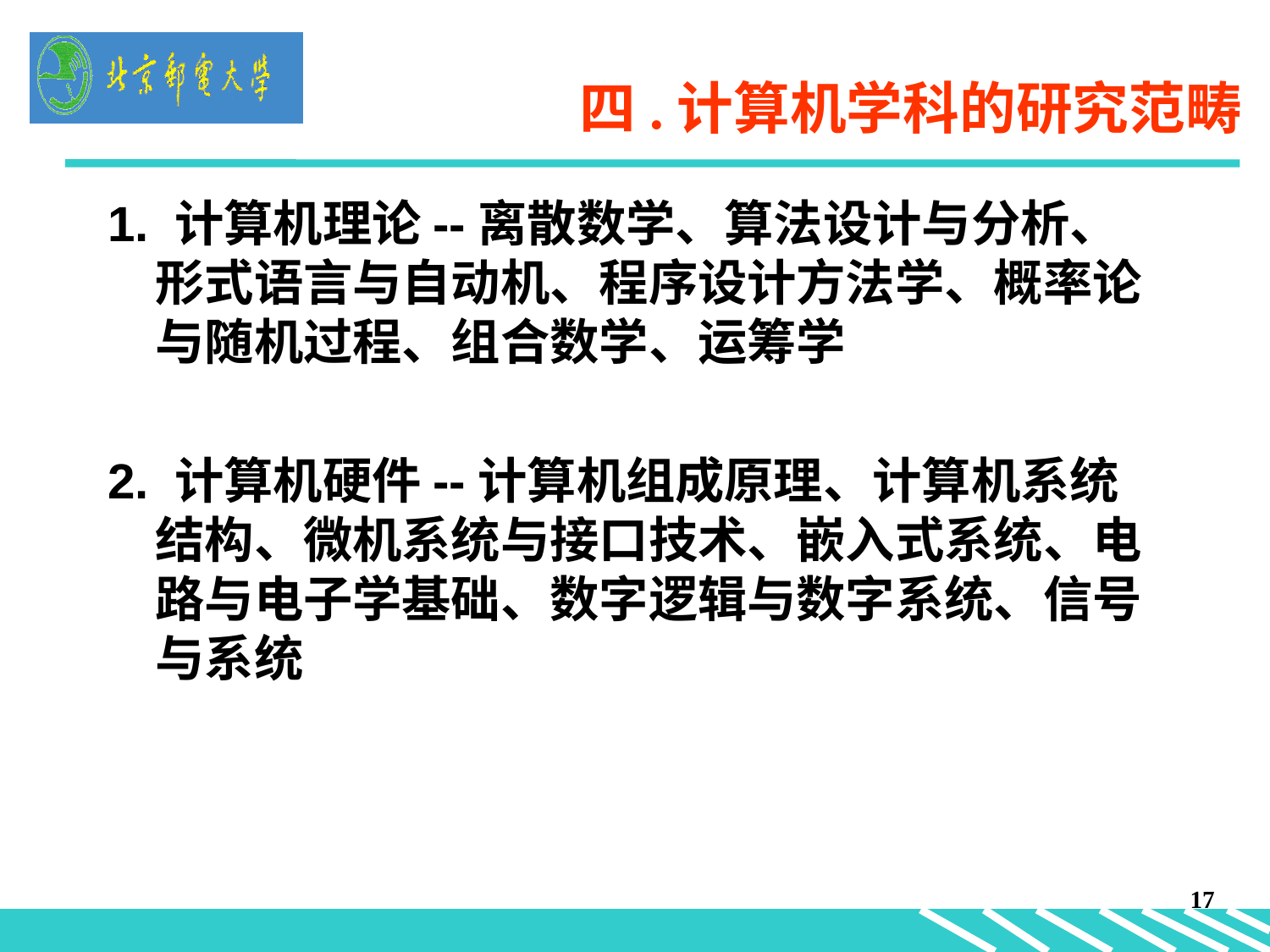

四.计算机学科的研究范畴
1. 计算机理论--离散数学、算法设计与分析、形式语言与自动机、程序设计方法学、概率论与随机过程、组合数学、运筹学

2. 计算机硬件--计算机组成原理、计算机系统结构、微机系统与接口技术、嵌入式系统、电路与电子学基础、数字逻辑与数字系统、信号与系统

17